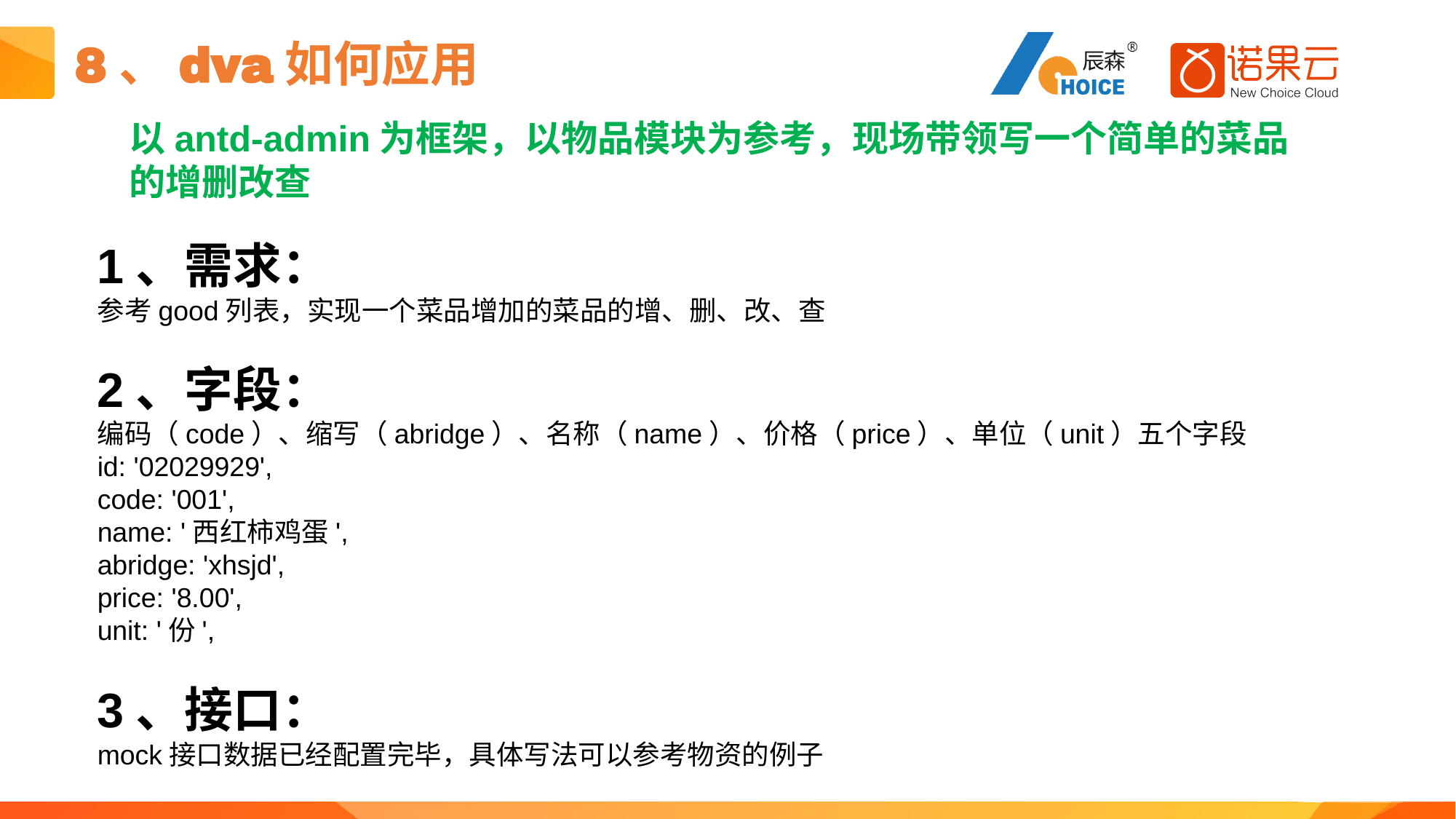

# 8、dva如何应用
以antd-admin为框架，以物品模块为参考，现场带领写一个简单的菜品的增删改查

1、需求：
参考good列表，实现一个菜品增加的菜品的增、删、改、查

2、字段：
编码（code）、缩写（abridge）、名称（name）、价格（price）、单位（unit）五个字段
id: '02029929',
code: '001',
name: '西红柿鸡蛋',
abridge: 'xhsjd',
price: '8.00',
unit: '份',

3、接口：
mock接口数据已经配置完毕，具体写法可以参考物资的例子